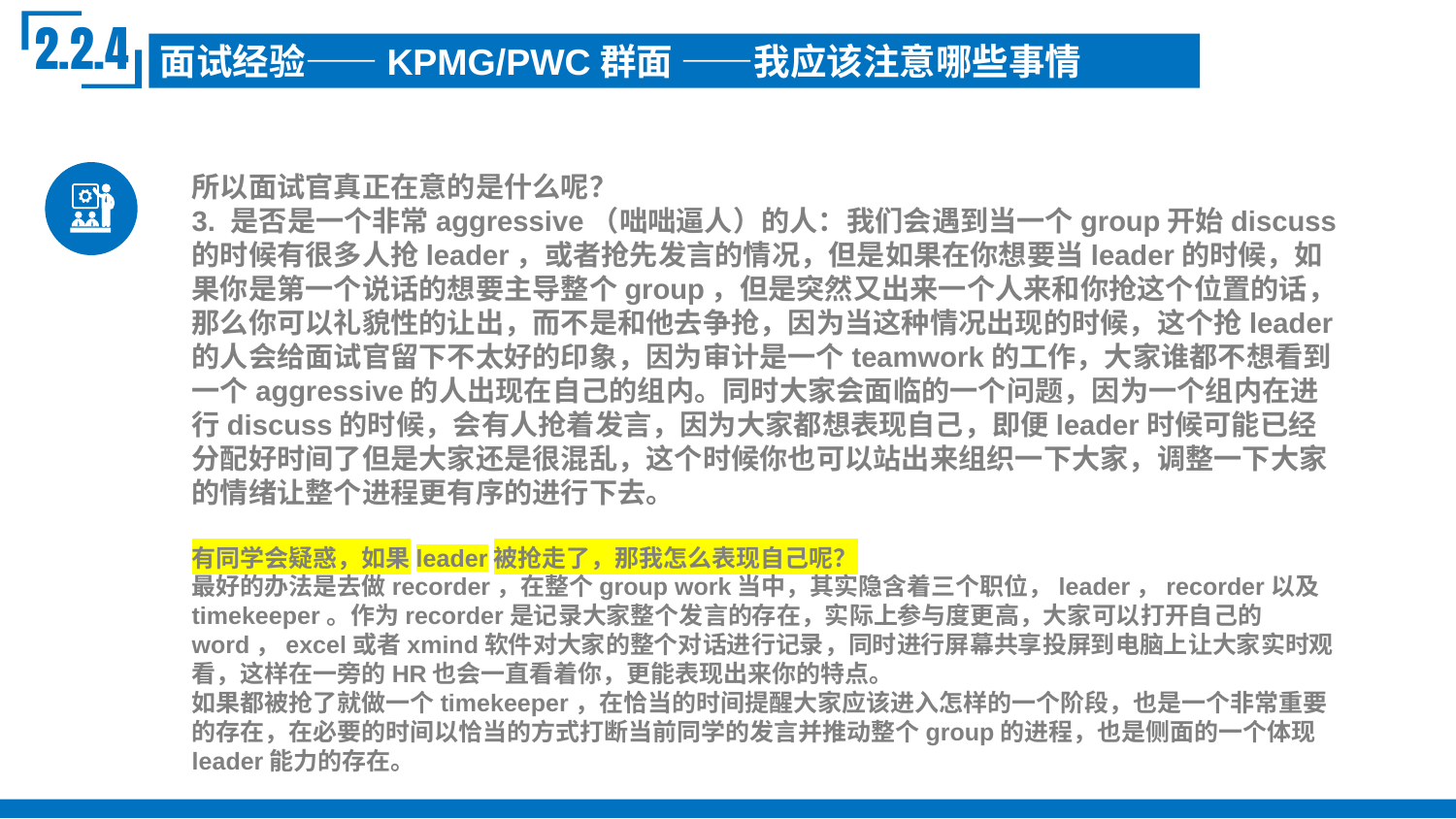

2.2.4
面试经验——KPMG/PWC群面 ——我应该注意哪些事情

所以面试官真正在意的是什么呢？
3. 是否是一个非常aggressive（咄咄逼人）的人：我们会遇到当一个group开始discuss的时候有很多人抢leader，或者抢先发言的情况，但是如果在你想要当leader的时候，如果你是第一个说话的想要主导整个group，但是突然又出来一个人来和你抢这个位置的话，那么你可以礼貌性的让出，而不是和他去争抢，因为当这种情况出现的时候，这个抢leader的人会给面试官留下不太好的印象，因为审计是一个teamwork的工作，大家谁都不想看到一个aggressive的人出现在自己的组内。同时大家会面临的一个问题，因为一个组内在进行discuss的时候，会有人抢着发言，因为大家都想表现自己，即便leader时候可能已经分配好时间了但是大家还是很混乱，这个时候你也可以站出来组织一下大家，调整一下大家的情绪让整个进程更有序的进行下去。

有同学会疑惑，如果leader被抢走了，那我怎么表现自己呢？
最好的办法是去做recorder，在整个group work当中，其实隐含着三个职位，leader，recorder以及timekeeper。作为recorder是记录大家整个发言的存在，实际上参与度更高，大家可以打开自己的word，excel或者xmind软件对大家的整个对话进行记录，同时进行屏幕共享投屏到电脑上让大家实时观看，这样在一旁的HR也会一直看着你，更能表现出来你的特点。
如果都被抢了就做一个timekeeper，在恰当的时间提醒大家应该进入怎样的一个阶段，也是一个非常重要的存在，在必要的时间以恰当的方式打断当前同学的发言并推动整个group的进程，也是侧面的一个体现leader能力的存在。